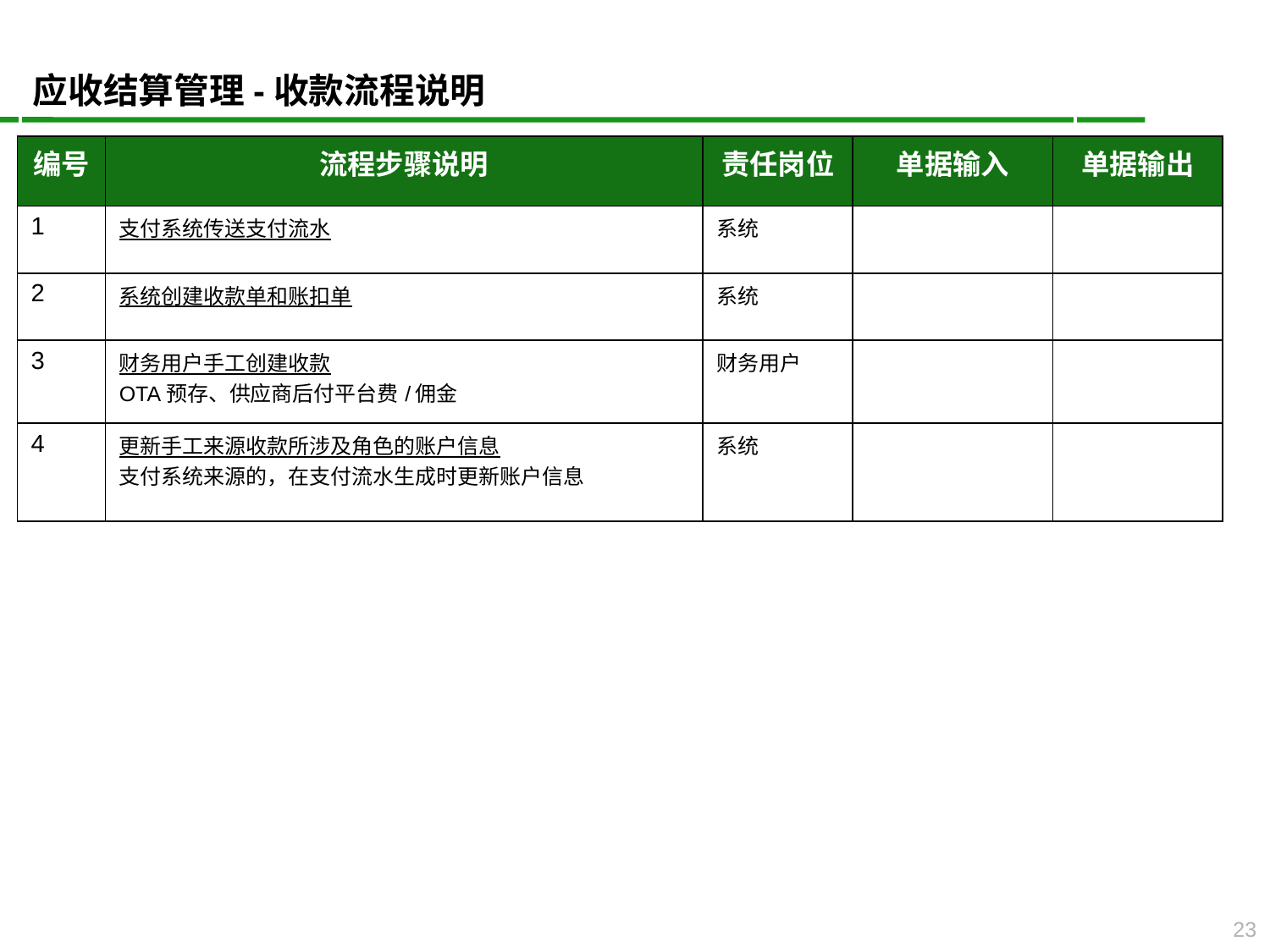

应收结算管理-收款流程说明
| 编号 | 流程步骤说明 | 责任岗位 | 单据输入 | 单据输出 |
| --- | --- | --- | --- | --- |
| 1 | 支付系统传送支付流水 | 系统 |  |  |
| 2 | 系统创建收款单和账扣单 | 系统 |  |  |
| 3 | 财务用户手工创建收款 OTA预存、供应商后付平台费/佣金 | 财务用户 |  |  |
| 4 | 更新手工来源收款所涉及角色的账户信息 支付系统来源的，在支付流水生成时更新账户信息 | 系统 |  |  |
23